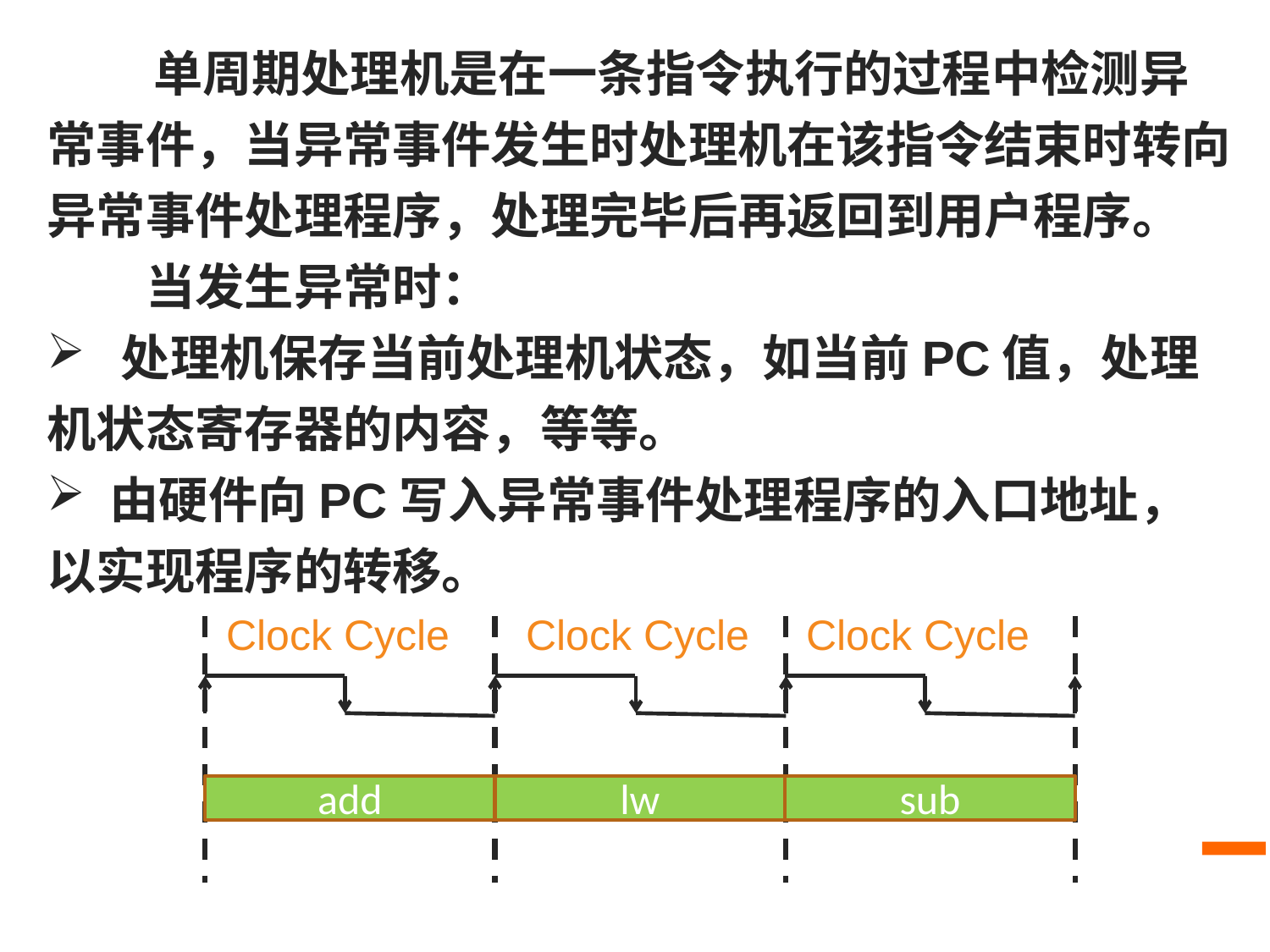

单周期处理机是在一条指令执行的过程中检测异常事件，当异常事件发生时处理机在该指令结束时转向异常事件处理程序，处理完毕后再返回到用户程序。
　　当发生异常时：
  处理机保存当前处理机状态，如当前PC值，处理机状态寄存器的内容，等等。
 由硬件向PC写入异常事件处理程序的入口地址，以实现程序的转移。
Clock Cycle
Clock Cycle
Clock Cycle
add
lw
sub
88